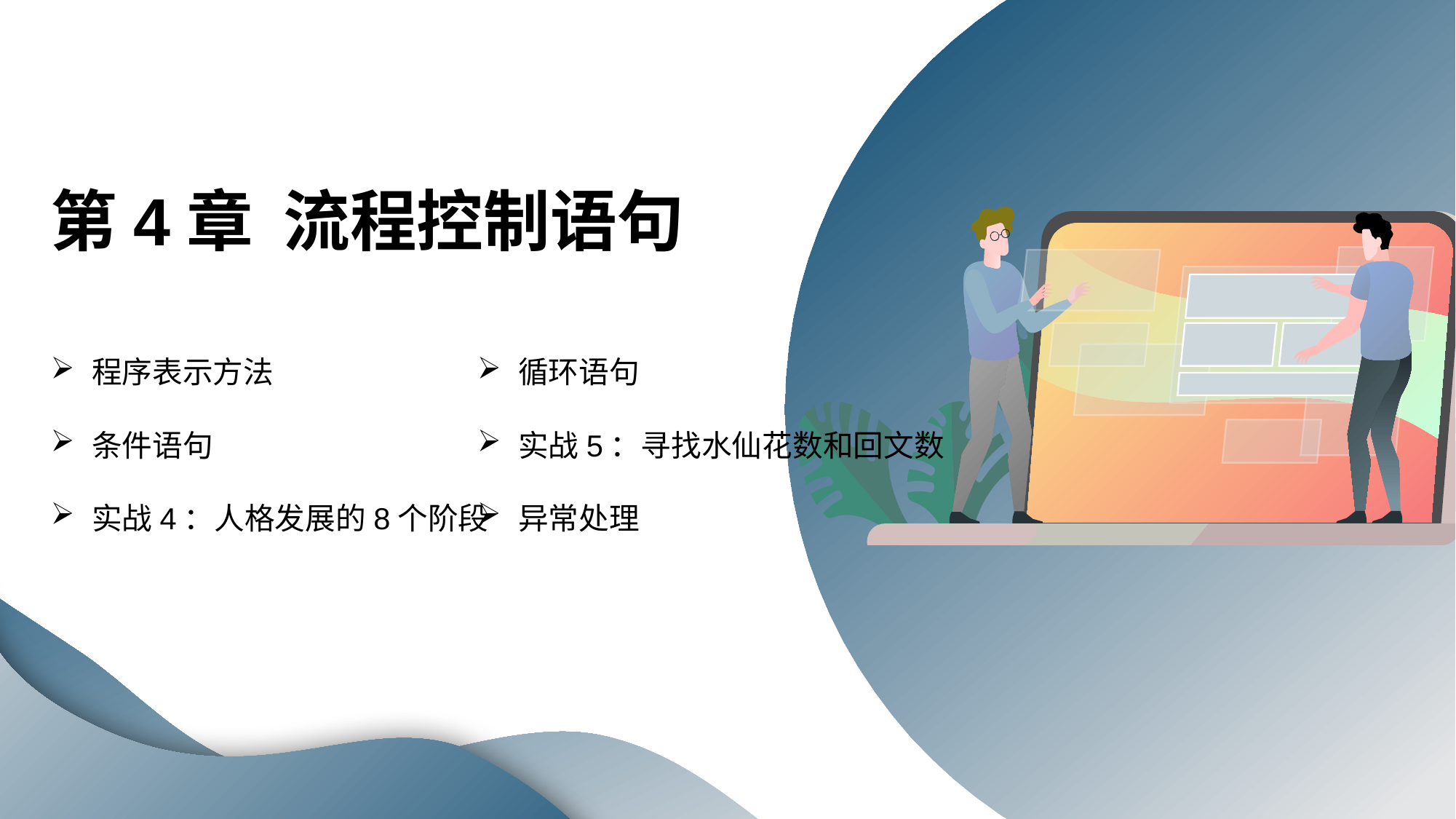

第4章  流程控制语句
循环语句
实战5：寻找水仙花数和回文数
异常处理
程序表示方法
条件语句
实战4：人格发展的8个阶段